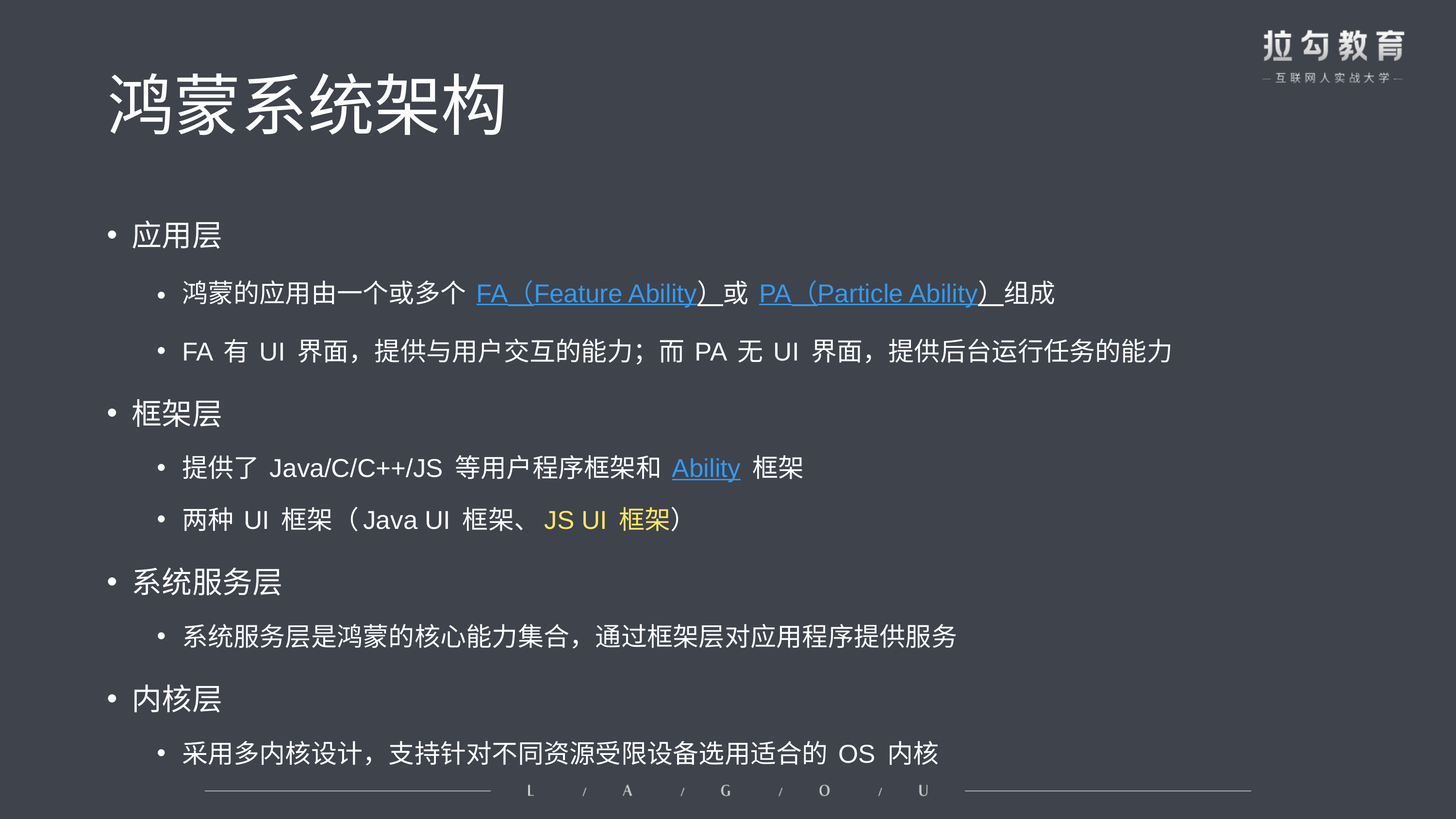

# 鸿蒙系统架构
应用层
鸿蒙的应用由一个或多个 FA（Feature Ability）或 PA（Particle Ability）组成
FA 有 UI 界面，提供与用户交互的能力；而 PA 无 UI 界面，提供后台运行任务的能力
框架层
提供了 Java/C/C++/JS 等用户程序框架和 Ability 框架
两种 UI 框架（Java UI 框架、JS UI 框架）
系统服务层
系统服务层是鸿蒙的核心能力集合，通过框架层对应用程序提供服务
内核层
采用多内核设计，支持针对不同资源受限设备选用适合的 OS 内核